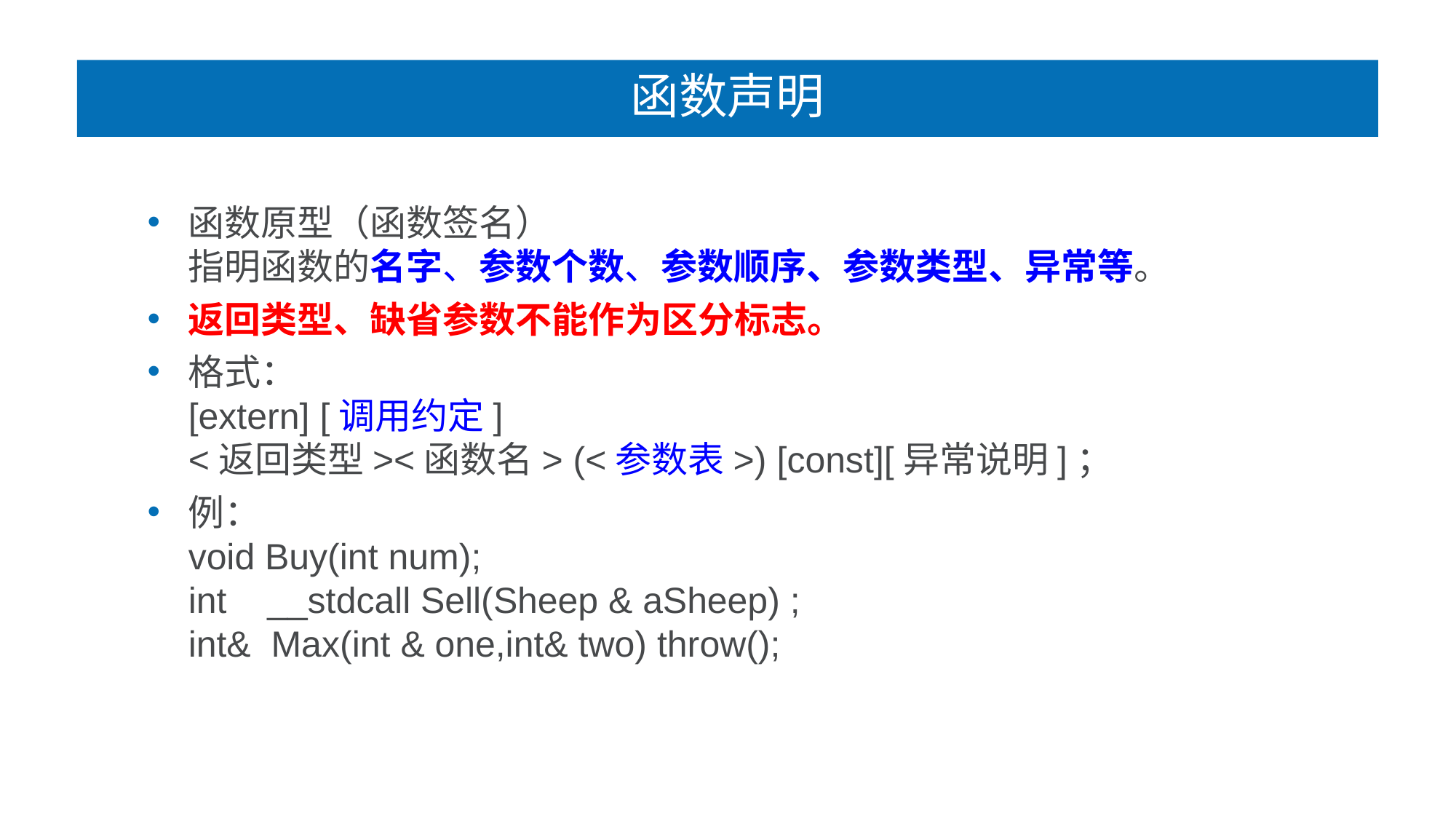

# 函数声明
函数原型（函数签名）
指明函数的名字、参数个数、参数顺序、参数类型、异常等。
返回类型、缺省参数不能作为区分标志。
格式：
[extern] [调用约定]
<返回类型><函数名> (<参数表>) [const][异常说明]；
例：
void Buy(int num);
int    __stdcall Sell(Sheep & aSheep) ;
int&  Max(int & one,int& two) throw();